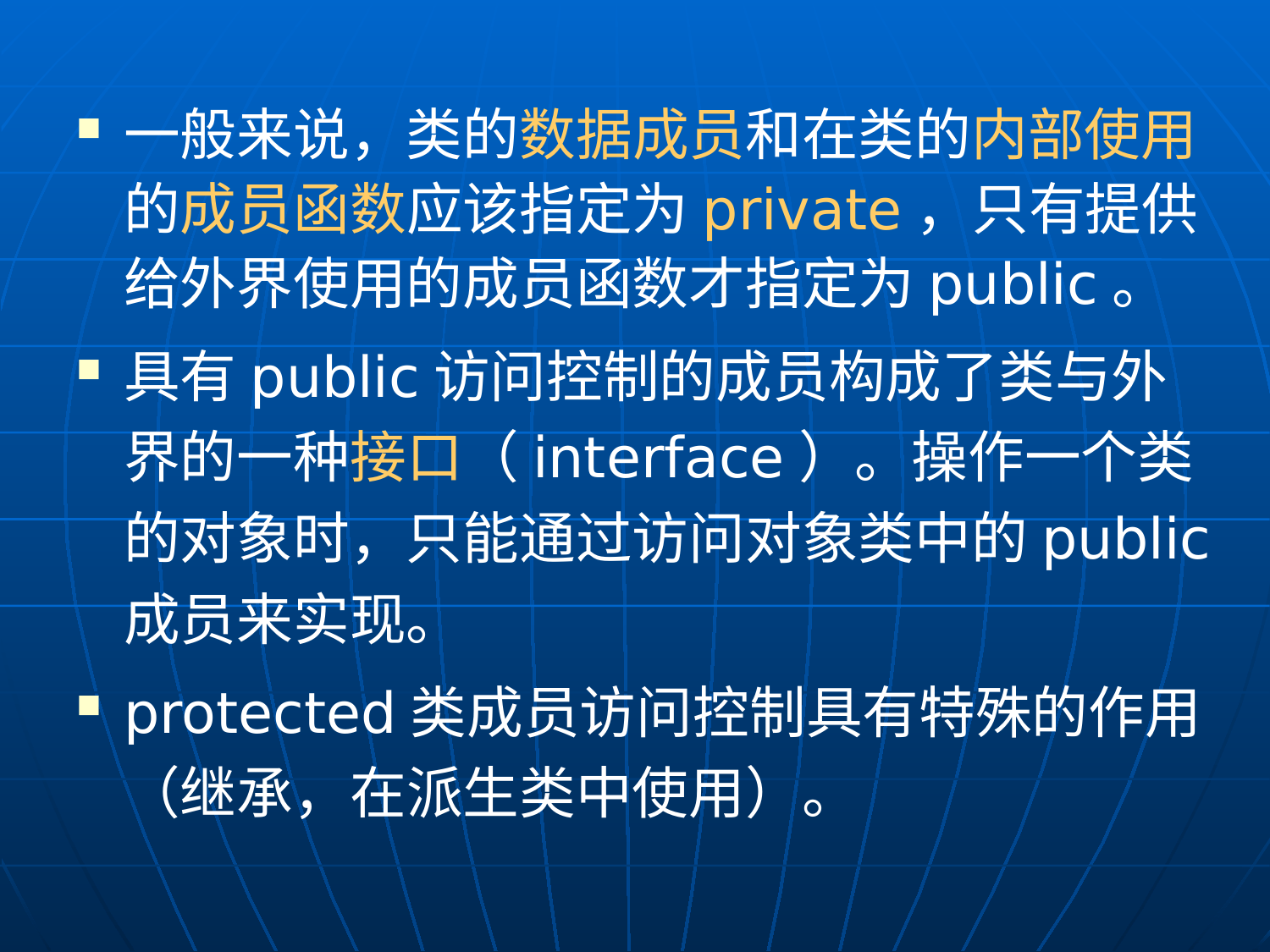

一般来说，类的数据成员和在类的内部使用的成员函数应该指定为private，只有提供给外界使用的成员函数才指定为public。
具有public访问控制的成员构成了类与外界的一种接口（interface）。操作一个类的对象时，只能通过访问对象类中的public成员来实现。
protected类成员访问控制具有特殊的作用（继承，在派生类中使用）。